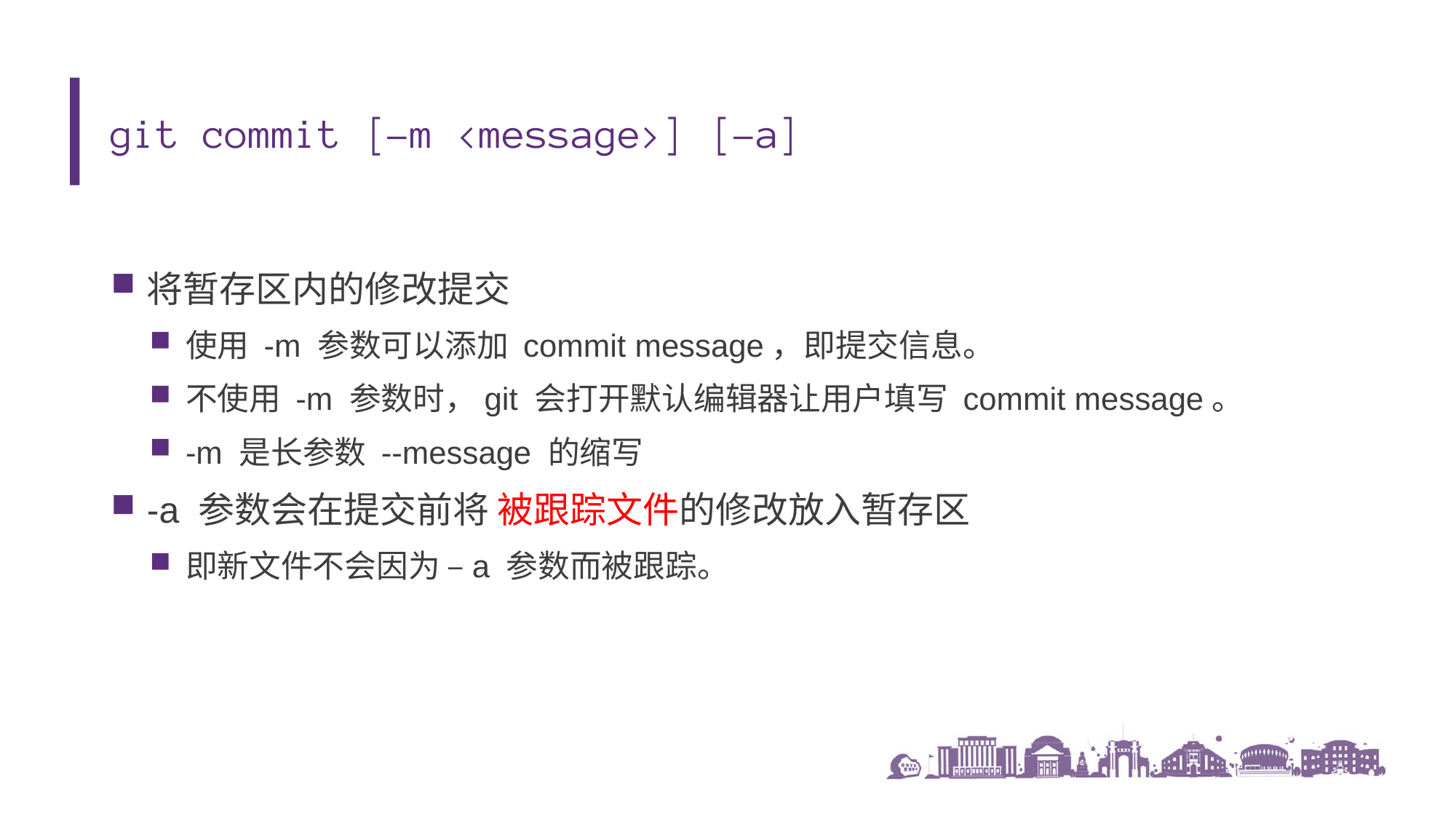

# git commit [-m <message>] [-a]
将暂存区内的修改提交
使用 -m 参数可以添加 commit message，即提交信息。
不使用 -m 参数时，git 会打开默认编辑器让用户填写 commit message。
-m 是长参数 --message 的缩写
-a 参数会在提交前将 被跟踪文件的修改放入暂存区
即新文件不会因为 –a 参数而被跟踪。